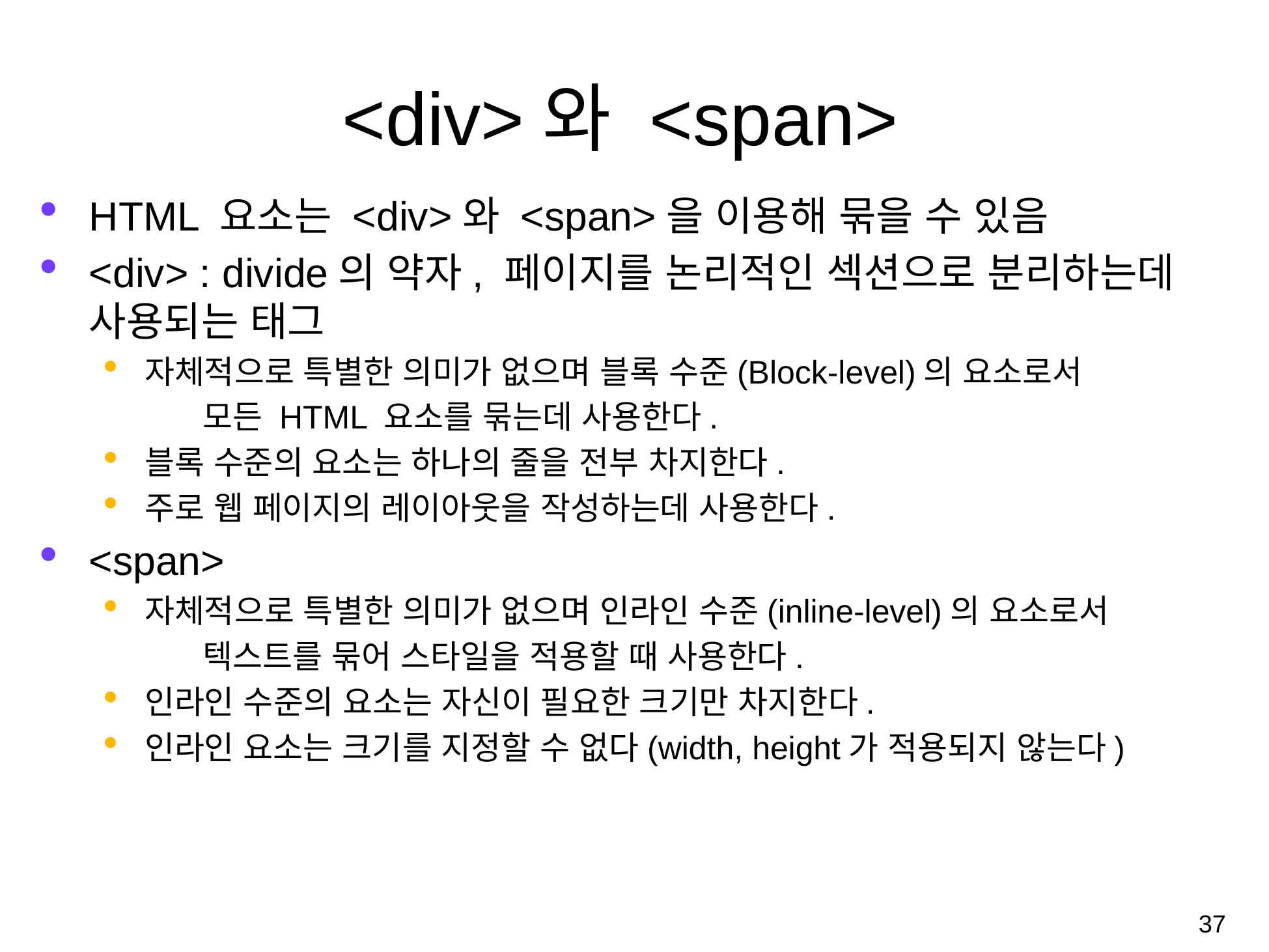

# <div>와 <span>
HTML 요소는 <div>와 <span>을 이용해 묶을 수 있음
<div> : divide의 약자, 페이지를 논리적인 섹션으로 분리하는데 사용되는 태그
자체적으로 특별한 의미가 없으며 블록 수준(Block-level)의 요소로서
	모든 HTML 요소를 묶는데 사용한다.
블록 수준의 요소는 하나의 줄을 전부 차지한다.
주로 웹 페이지의 레이아웃을 작성하는데 사용한다.
<span>
자체적으로 특별한 의미가 없으며 인라인 수준(inline-level)의 요소로서
	텍스트를 묶어 스타일을 적용할 때 사용한다.
인라인 수준의 요소는 자신이 필요한 크기만 차지한다.
인라인 요소는 크기를 지정할 수 없다(width, height가 적용되지 않는다)
37